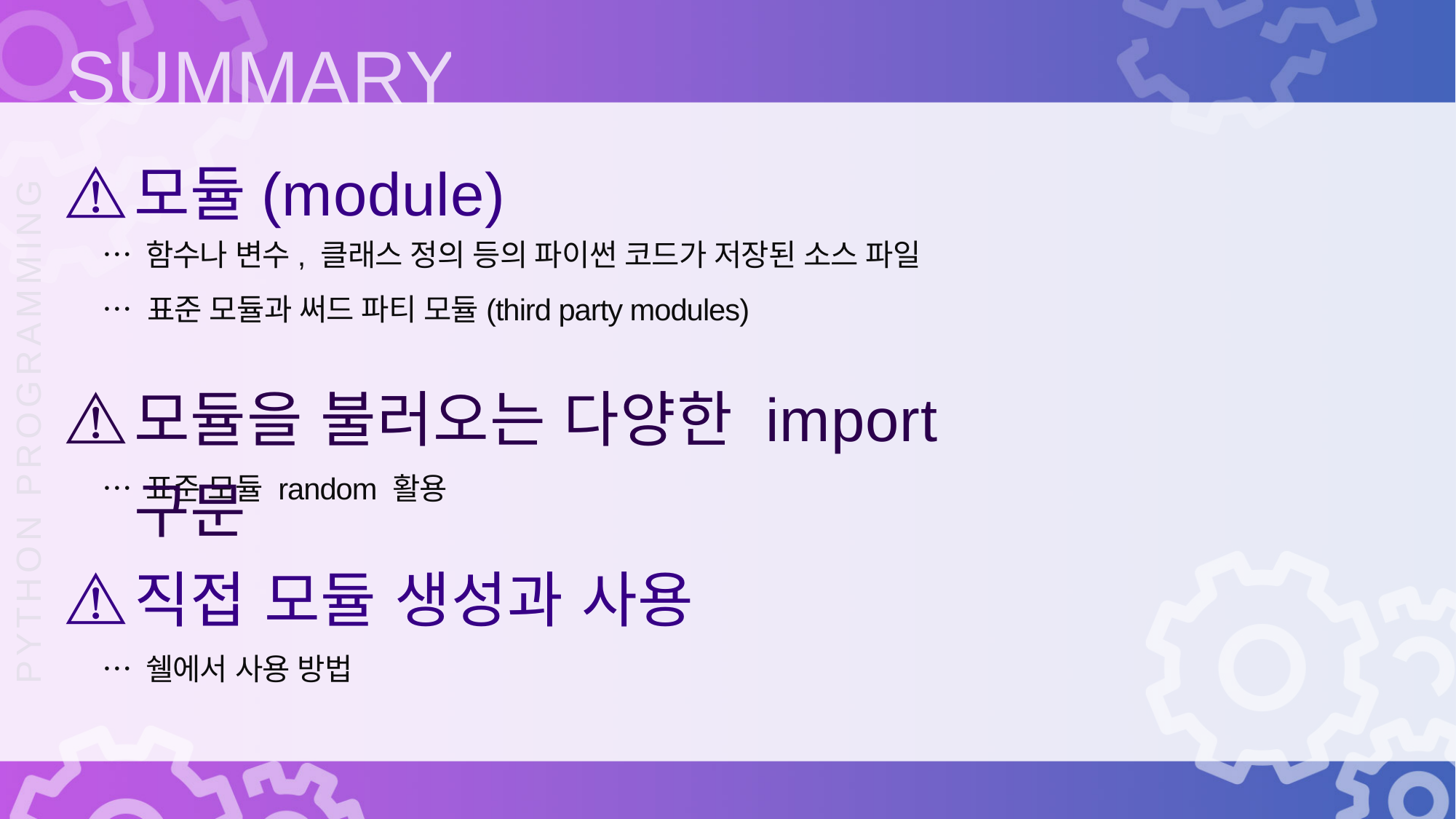

모듈(module)
… 함수나 변수, 클래스 정의 등의 파이썬 코드가 저장된 소스 파일
… 표준 모듈과 써드 파티 모듈(third party modules)
모듈을 불러오는 다양한 import 구문
… 표준 모듈 random 활용
직접 모듈 생성과 사용
… 쉘에서 사용 방법